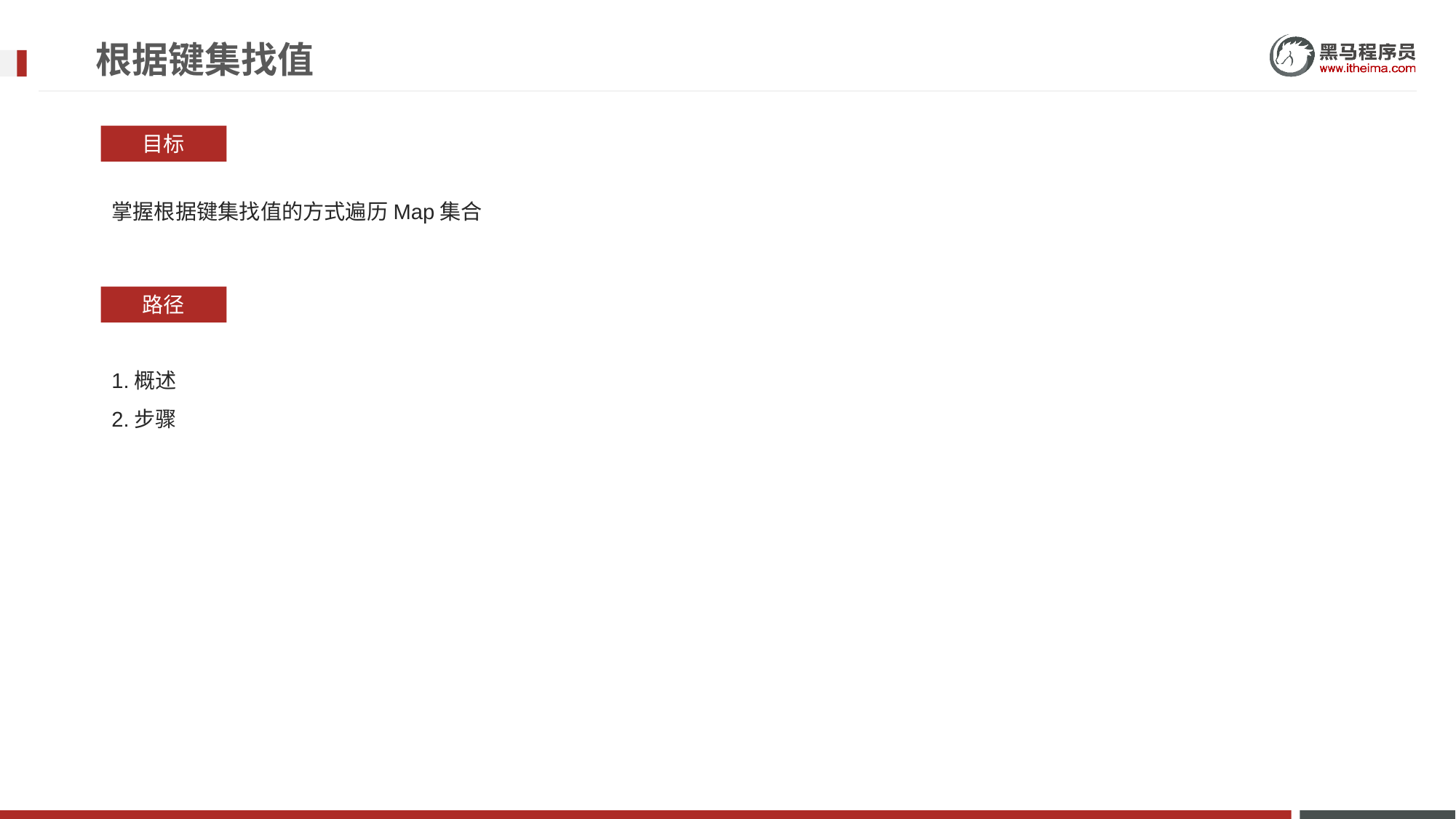

# 根据键集找值
目标
掌握根据键集找值的方式遍历Map集合
路径
1.概述
2.步骤